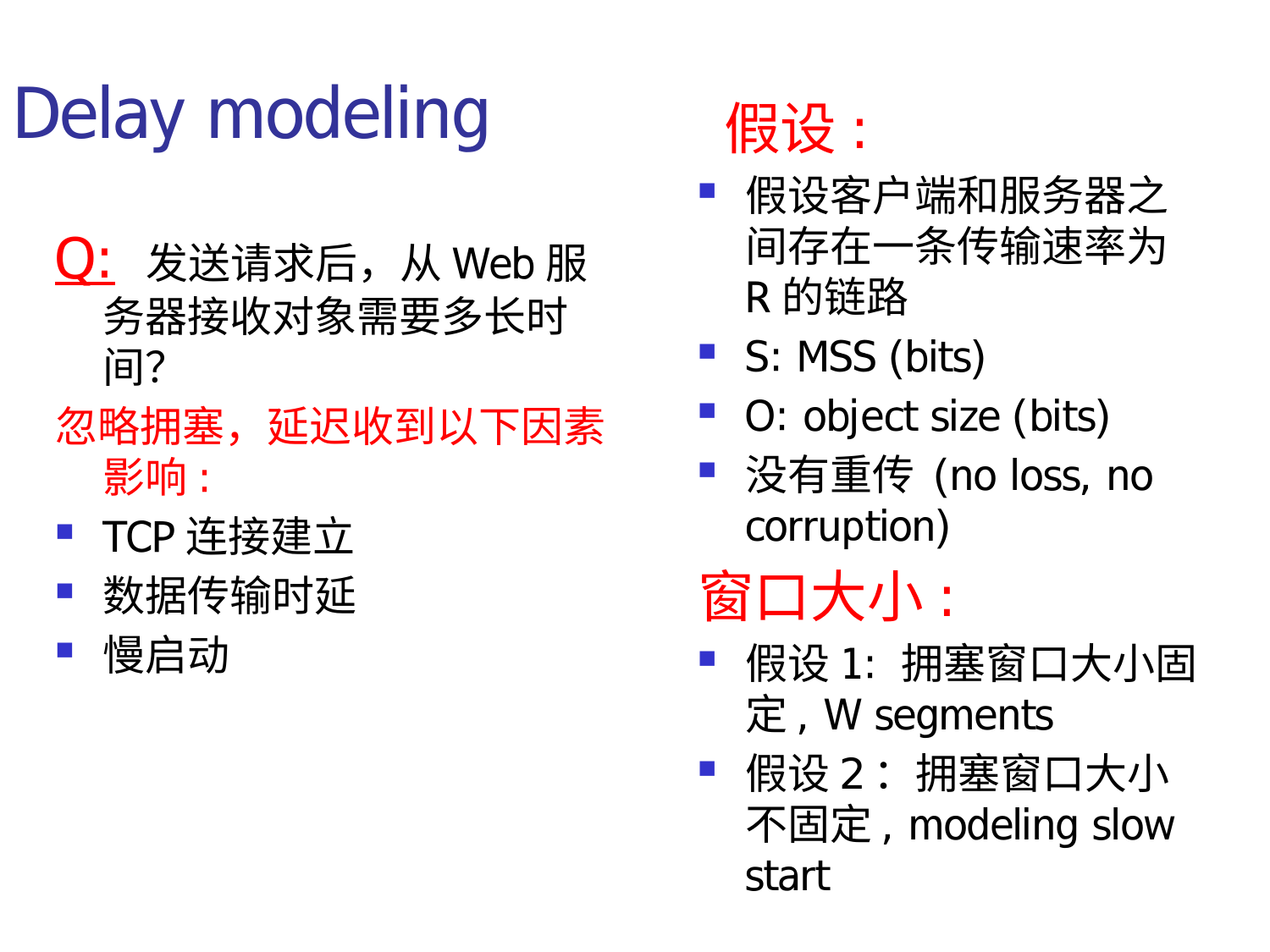

# Delay modeling
 假设:
假设客户端和服务器之间存在一条传输速率为R的链路
S: MSS (bits)
O: object size (bits)
没有重传 (no loss, no corruption)
窗口大小:
假设1: 拥塞窗口大小固定, W segments
假设2：拥塞窗口大小不固定, modeling slow start

Q: 发送请求后，从Web服务器接收对象需要多长时间？
忽略拥塞，延迟收到以下因素影响:
TCP连接建立
数据传输时延
慢启动